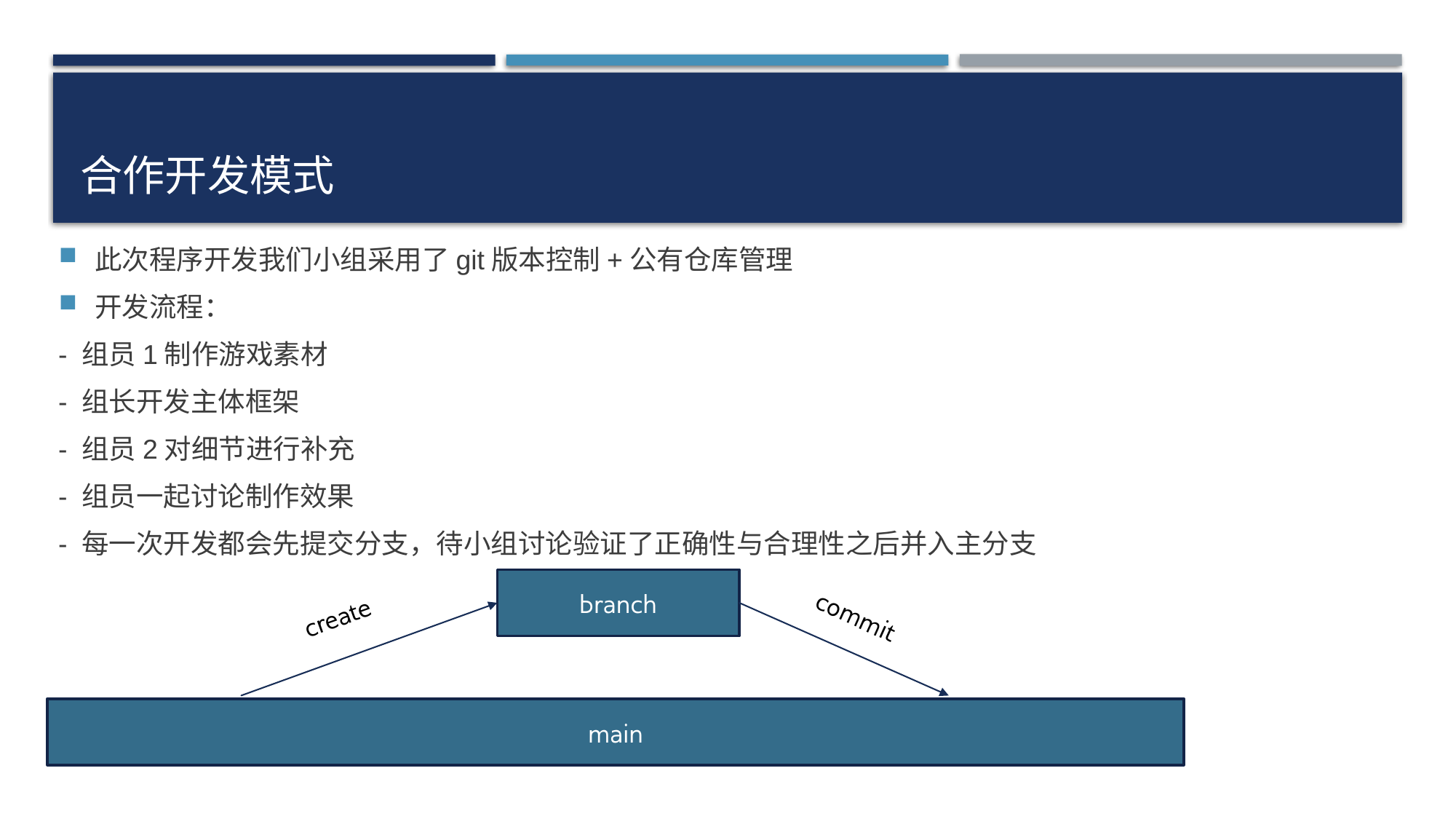

# 合作开发模式
此次程序开发我们小组采用了git版本控制+公有仓库管理
开发流程：
- 组员1制作游戏素材
- 组长开发主体框架
- 组员2对细节进行补充
- 组员一起讨论制作效果
- 每一次开发都会先提交分支，待小组讨论验证了正确性与合理性之后并入主分支

branch
commit
create
main